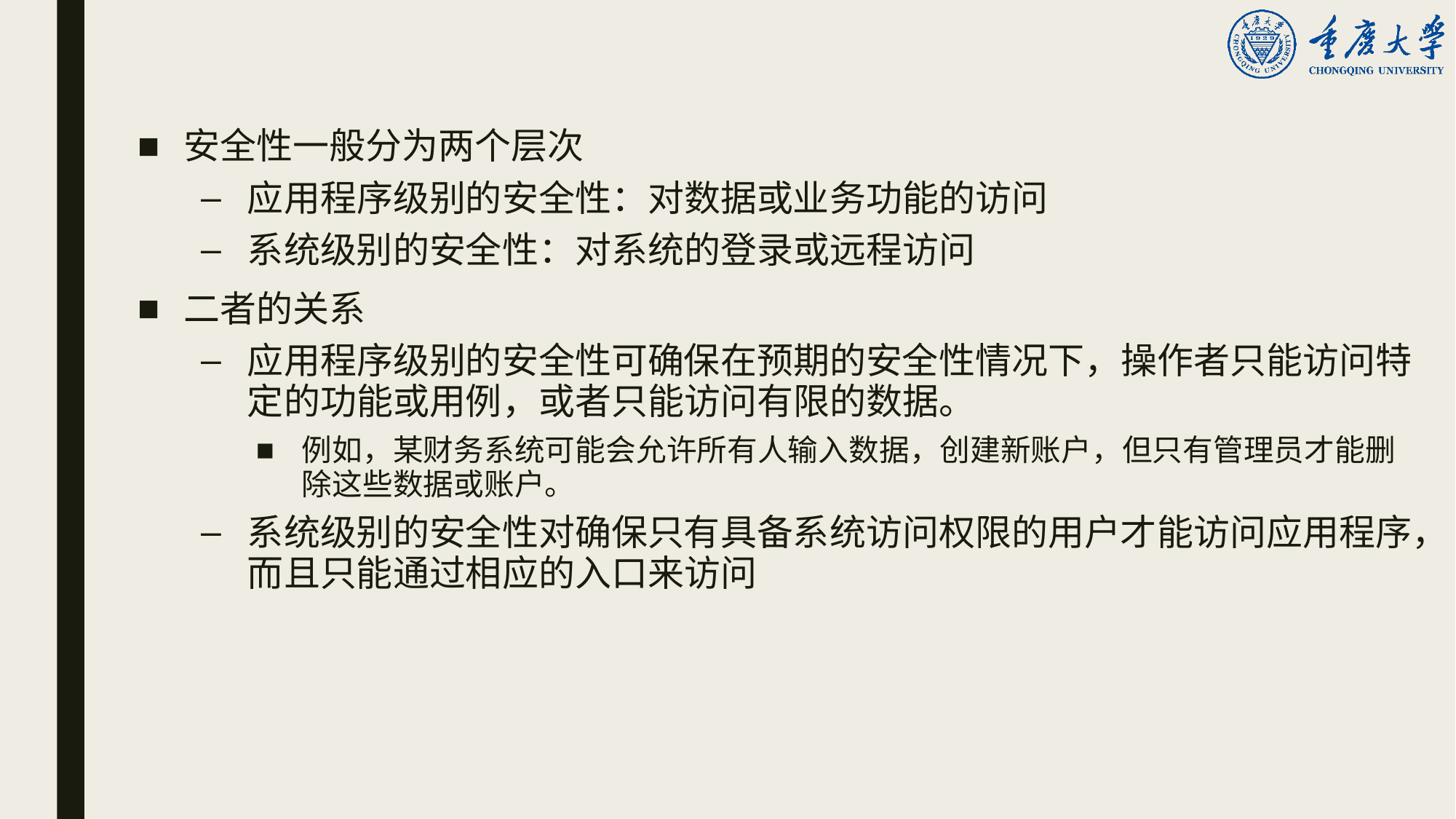

安全性一般分为两个层次
应用程序级别的安全性：对数据或业务功能的访问
系统级别的安全性：对系统的登录或远程访问
二者的关系
应用程序级别的安全性可确保在预期的安全性情况下，操作者只能访问特定的功能或用例，或者只能访问有限的数据。
例如，某财务系统可能会允许所有人输入数据，创建新账户，但只有管理员才能删除这些数据或账户。
系统级别的安全性对确保只有具备系统访问权限的用户才能访问应用程序，而且只能通过相应的入口来访问